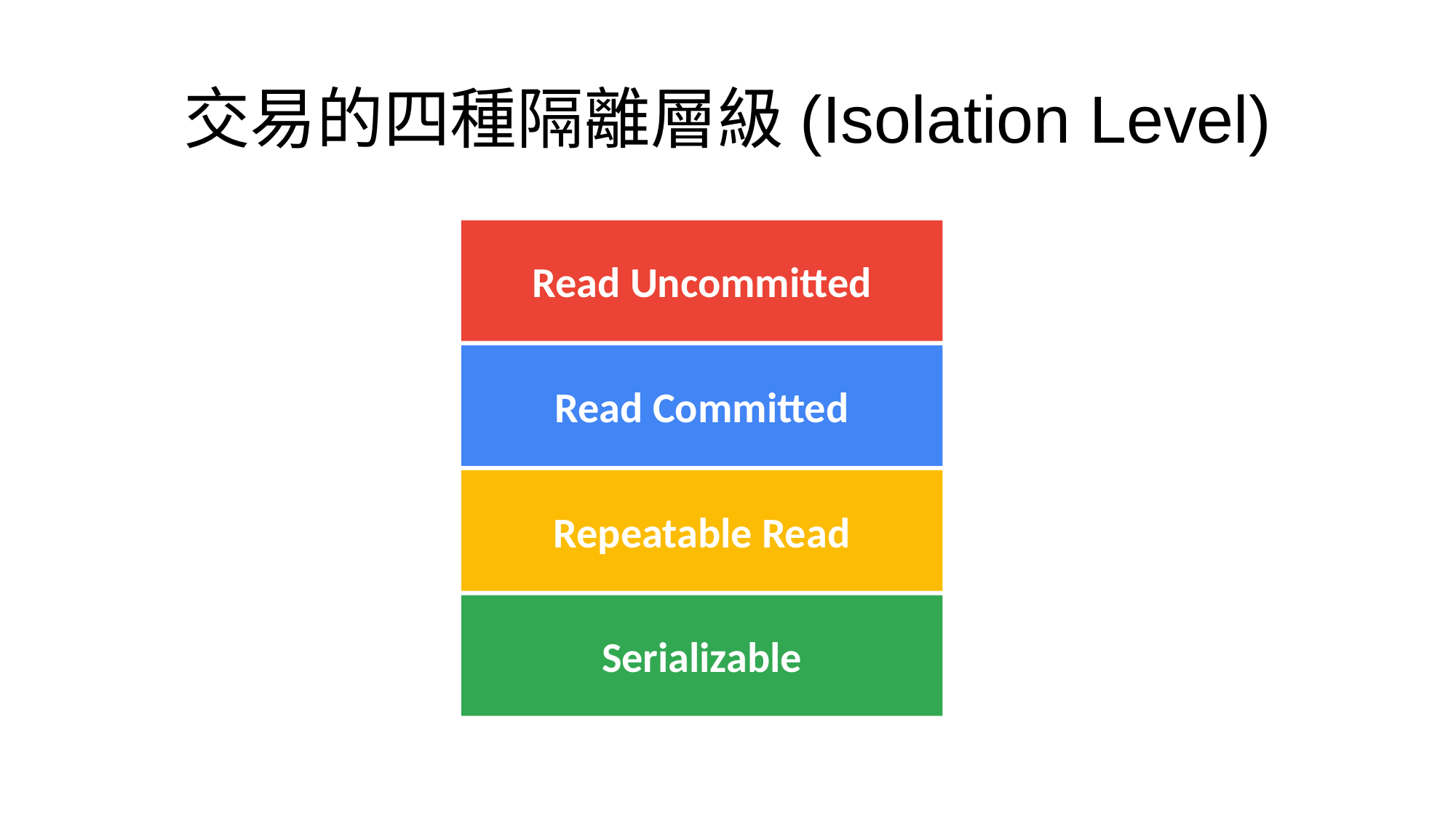

# 交易的四種隔離層級(Isolation Level)

Read Uncommitted

Read Committed

Repeatable Read

Serializable